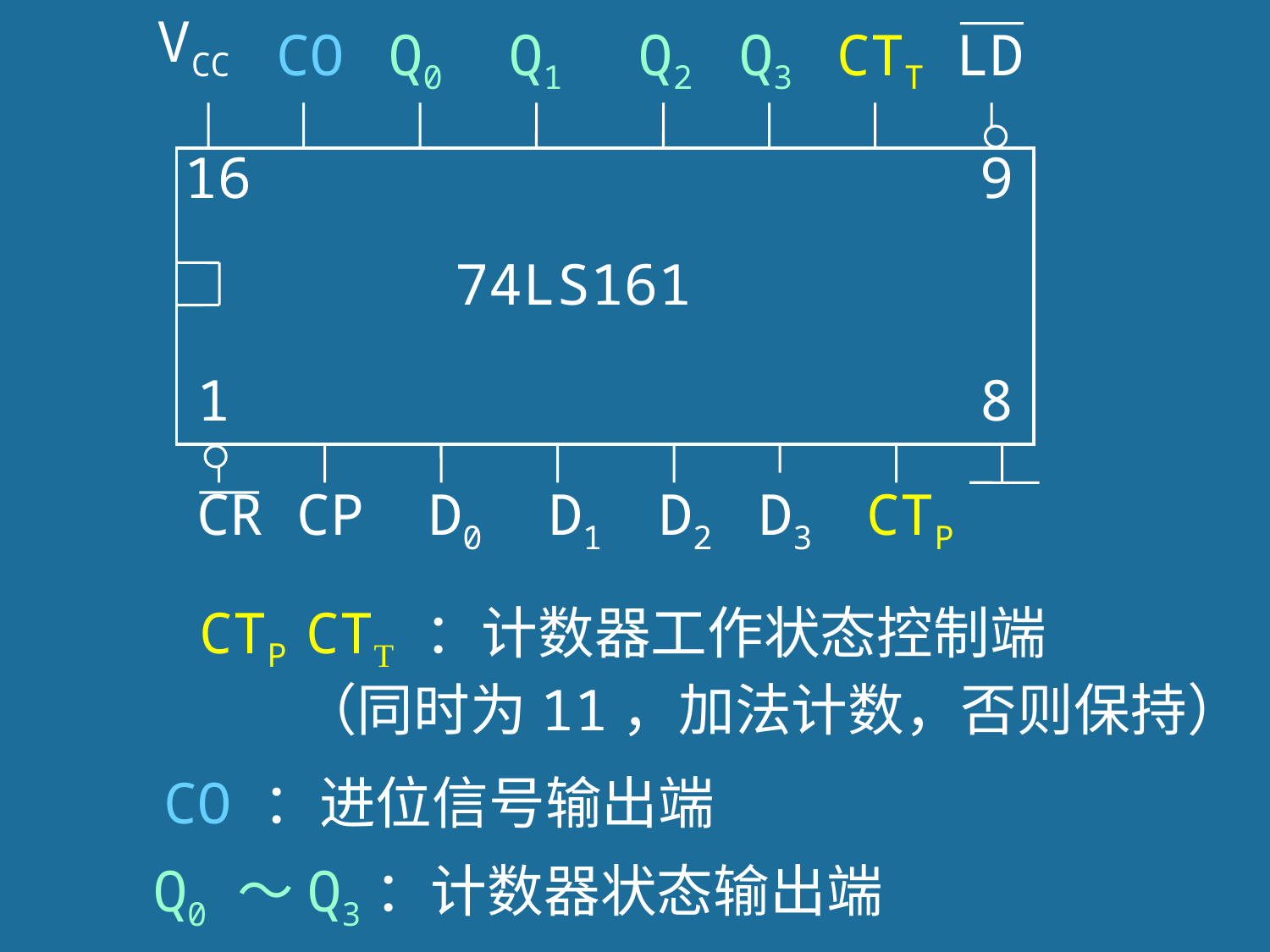

VCC
CO
Q0
Q1
Q2
Q3
CTT
LD

16
9

74LS161

1
8

CR
CP
D0
D1
D2
D3
CTP

CTP CTT ：计数器工作状态控制端
        （同时为11，加法计数，否则保持）
CO ：进位信号输出端
Q0 ～Q3：计数器状态输出端
139